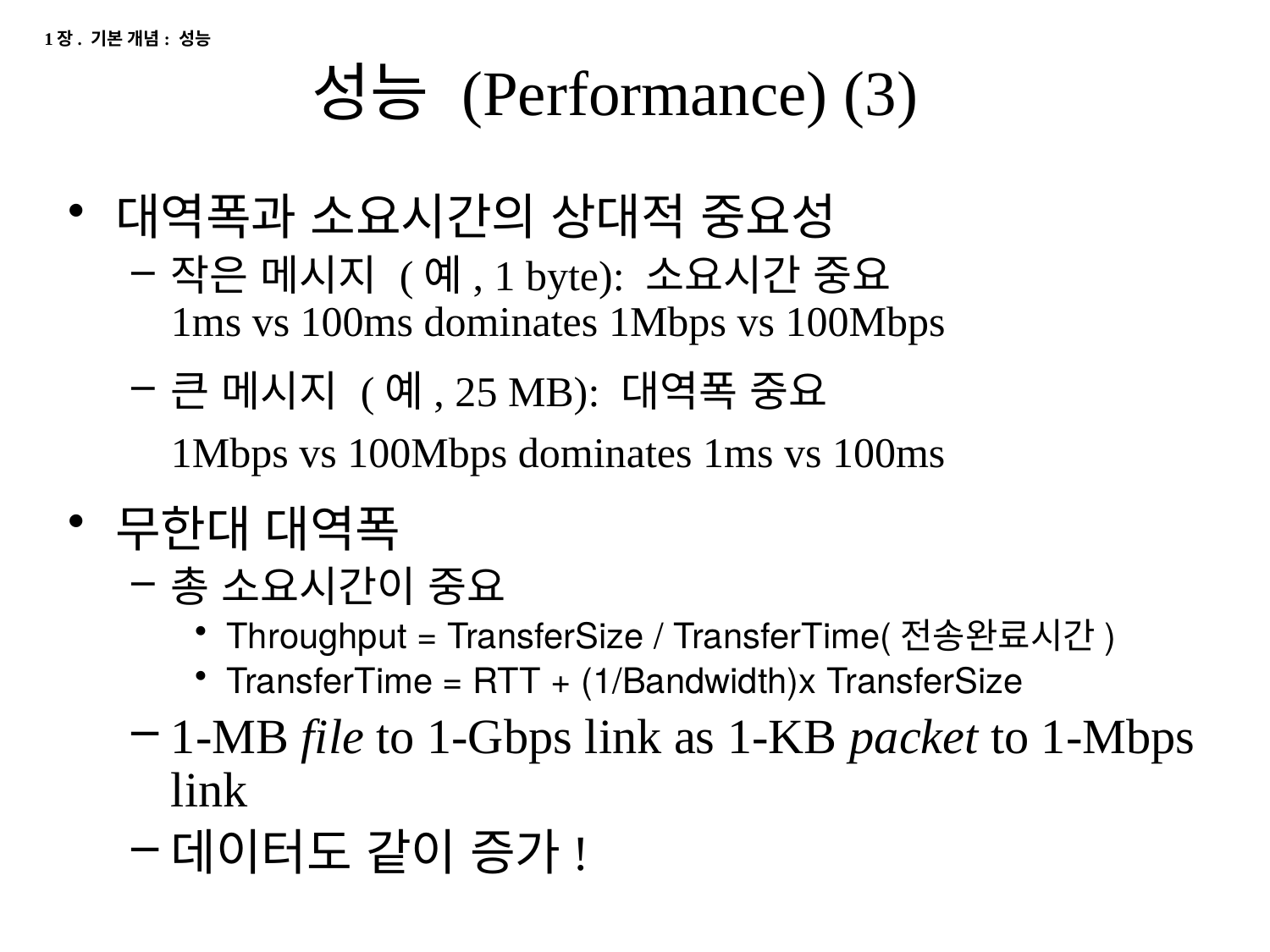

1장. 기본 개념: 성능
# 성능 (Performance) (3)
대역폭과 소요시간의 상대적 중요성
작은 메시지 (예, 1 byte): 소요시간 중요
1ms vs 100ms dominates 1Mbps vs 100Mbps
큰 메시지 (예, 25 MB): 대역폭 중요
1Mbps vs 100Mbps dominates 1ms vs 100ms
무한대 대역폭
총 소요시간이 중요
Throughput = TransferSize / TransferTime(전송완료시간)
TransferTime = RTT + (1/Bandwidth)x TransferSize
1-MB file to 1-Gbps link as 1-KB packet to 1-Mbps link
데이터도 같이 증가!